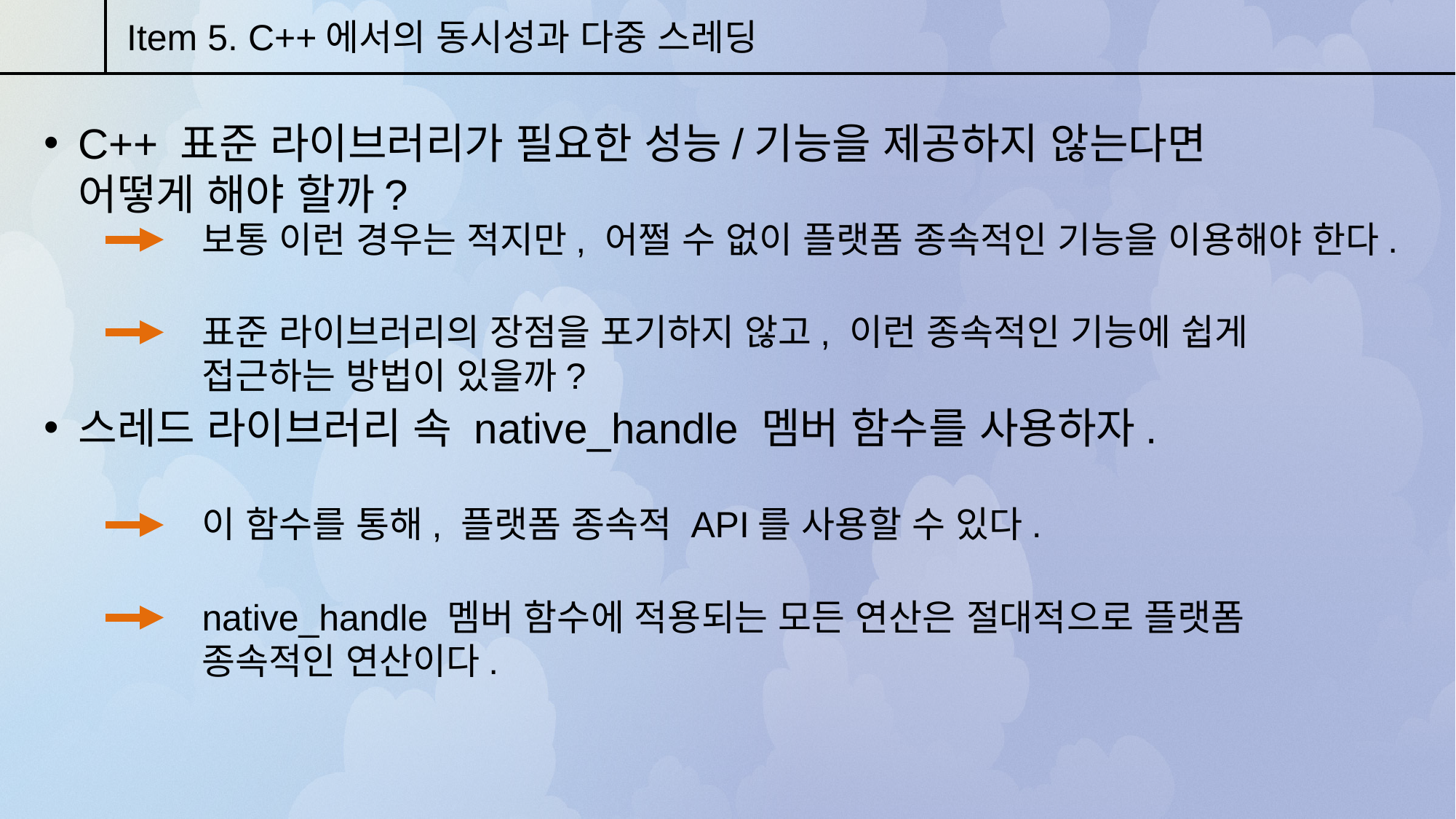

Item 5. C++에서의 동시성과 다중 스레딩
C++ 표준 라이브러리가 필요한 성능/기능을 제공하지 않는다면 어떻게 해야 할까?
보통 이런 경우는 적지만, 어쩔 수 없이 플랫폼 종속적인 기능을 이용해야 한다.
표준 라이브러리의 장점을 포기하지 않고, 이런 종속적인 기능에 쉽게 접근하는 방법이 있을까?
스레드 라이브러리 속 native_handle 멤버 함수를 사용하자.
이 함수를 통해, 플랫폼 종속적 API를 사용할 수 있다.
native_handle 멤버 함수에 적용되는 모든 연산은 절대적으로 플랫폼 종속적인 연산이다.